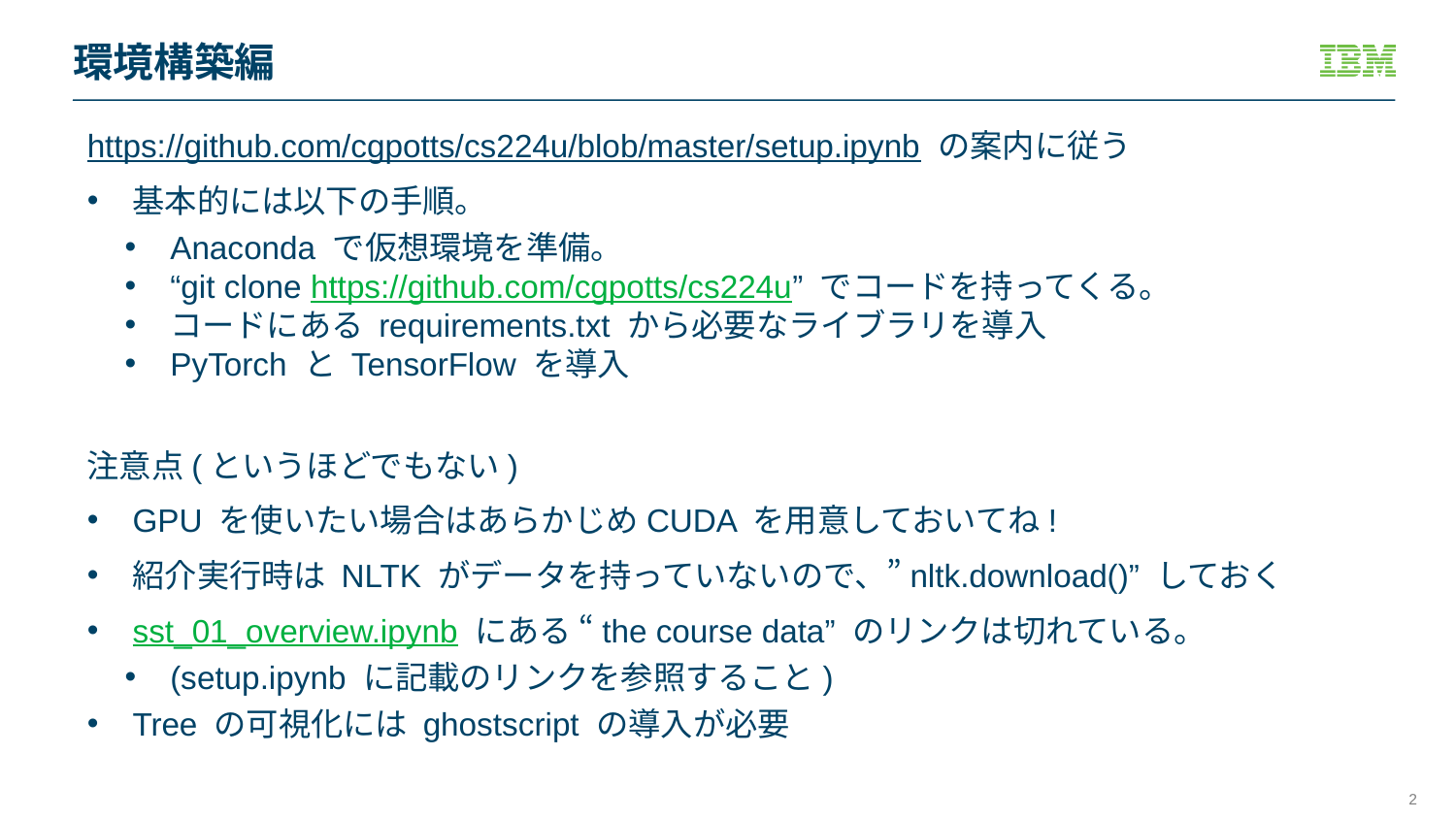

# 環境構築編
https://github.com/cgpotts/cs224u/blob/master/setup.ipynb の案内に従う
基本的には以下の手順。
Anaconda で仮想環境を準備。
“git clone https://github.com/cgpotts/cs224u” でコードを持ってくる。
コードにある requirements.txt から必要なライブラリを導入
PyTorch と TensorFlow を導入

注意点(というほどでもない)
GPU を使いたい場合はあらかじめCUDA を用意しておいてね!
紹介実行時は NLTK がデータを持っていないので、”nltk.download()” しておく
sst_01_overview.ipynb にある “the course data” のリンクは切れている。
(setup.ipynb に記載のリンクを参照すること)
Tree の可視化には ghostscript の導入が必要
2